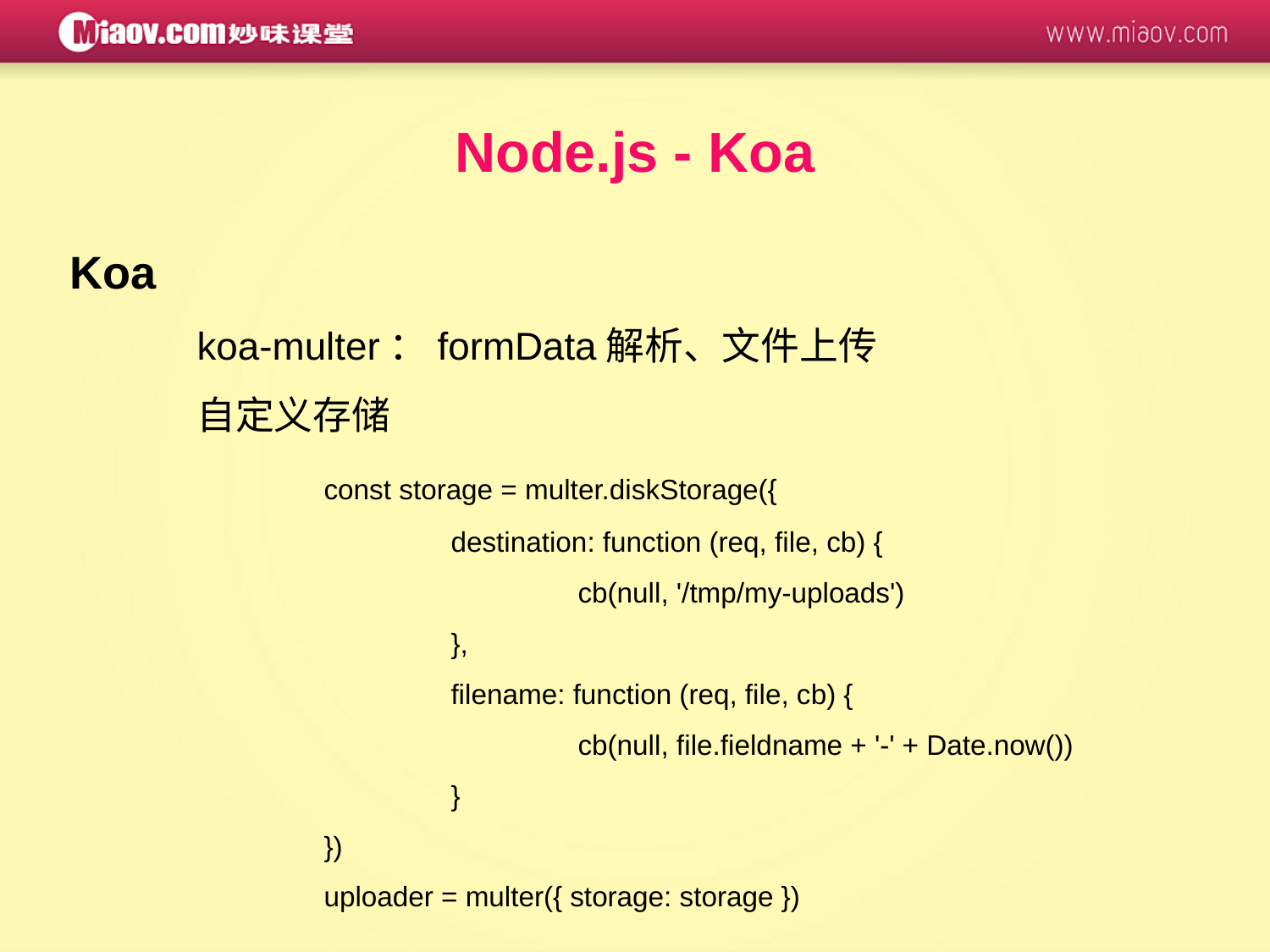

Node.js - Koa
Koa
	koa-multer：formData解析、文件上传
	自定义存储
		const storage = multer.diskStorage({
  			destination: function (req, file, cb) {
    				cb(null, '/tmp/my-uploads')
  			},
  			filename: function (req, file, cb) {
    				cb(null, file.fieldname + '-' + Date.now())
  			}
		})
		uploader = multer({ storage: storage })